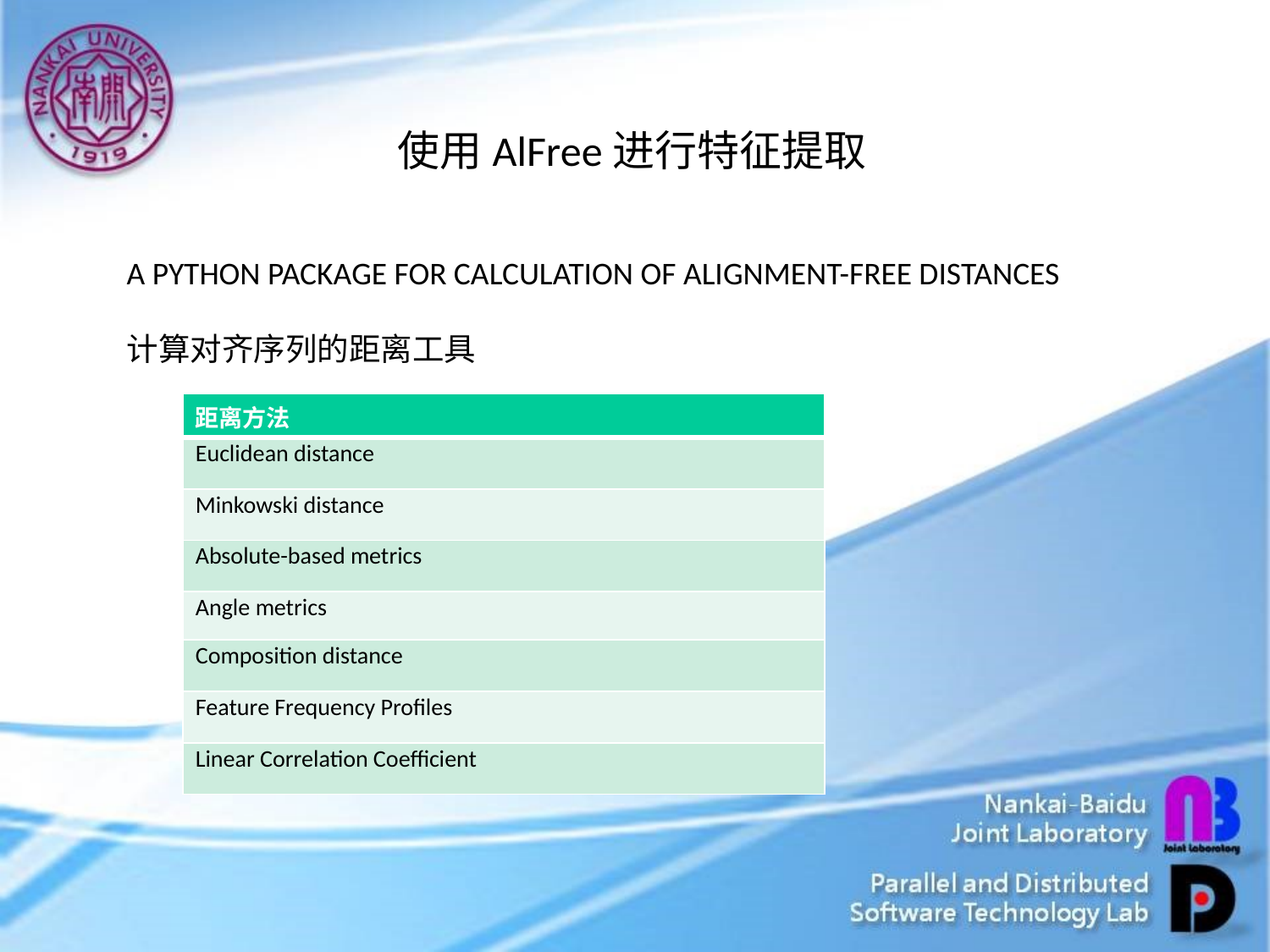

使用AlFree进行特征提取
A PYTHON PACKAGE FOR CALCULATION OF ALIGNMENT-FREE DISTANCES

计算对齐序列的距离工具

| 距离方法 |
| --- |
| Euclidean distance |
| Minkowski distance |
| Absolute-based metrics |
| Angle metrics |
| Composition distance |
| Feature Frequency Profiles |
| Linear Correlation Coefficient |